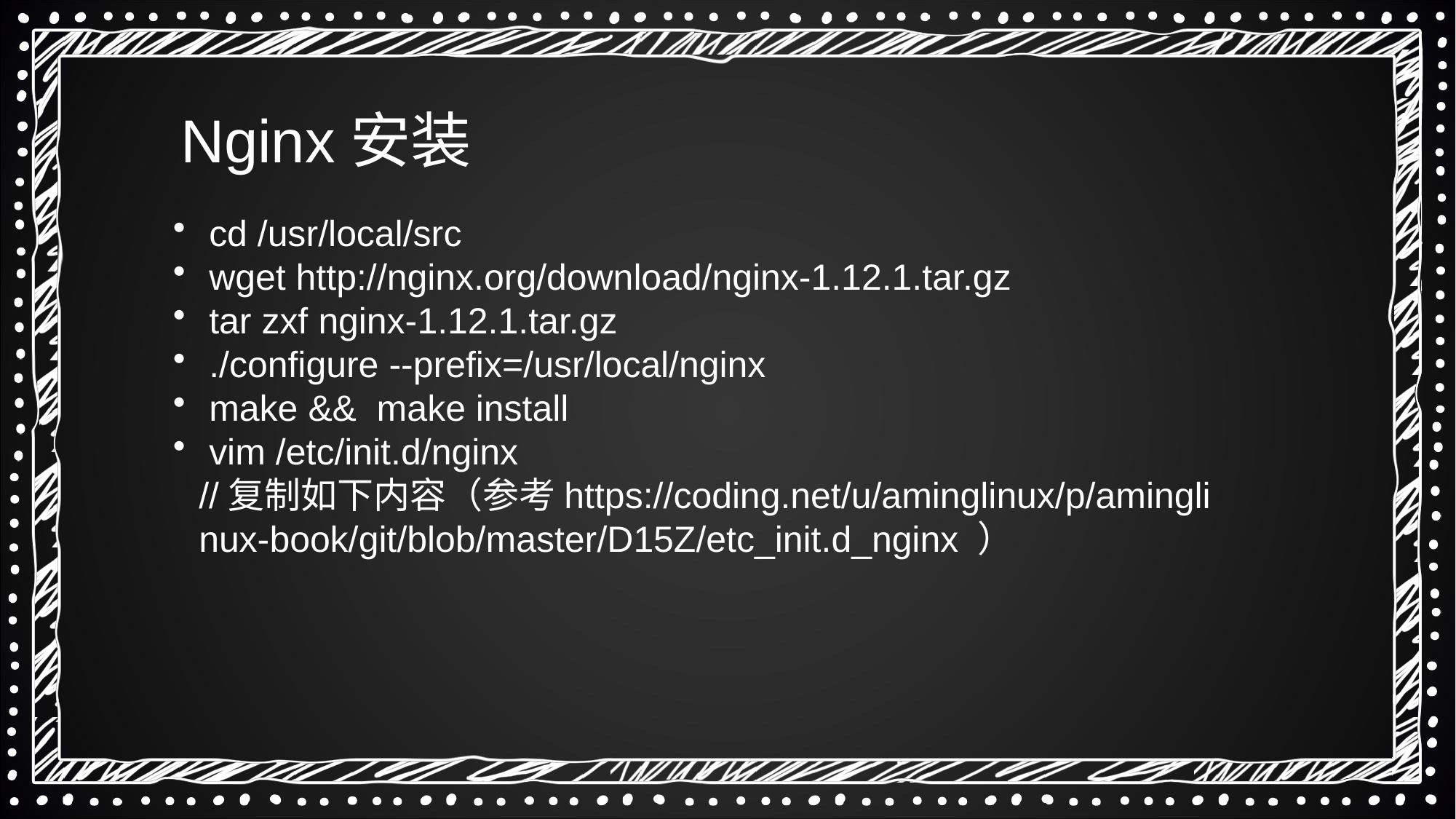

Nginx安装
 cd /usr/local/src
 wget http://nginx.org/download/nginx-1.12.1.tar.gz
 tar zxf nginx-1.12.1.tar.gz
 ./configure --prefix=/usr/local/nginx
 make &&  make install
 vim /etc/init.d/nginx //复制如下内容（参考https://coding.net/u/aminglinux/p/aminglinux-book/git/blob/master/D15Z/etc_init.d_nginx ）